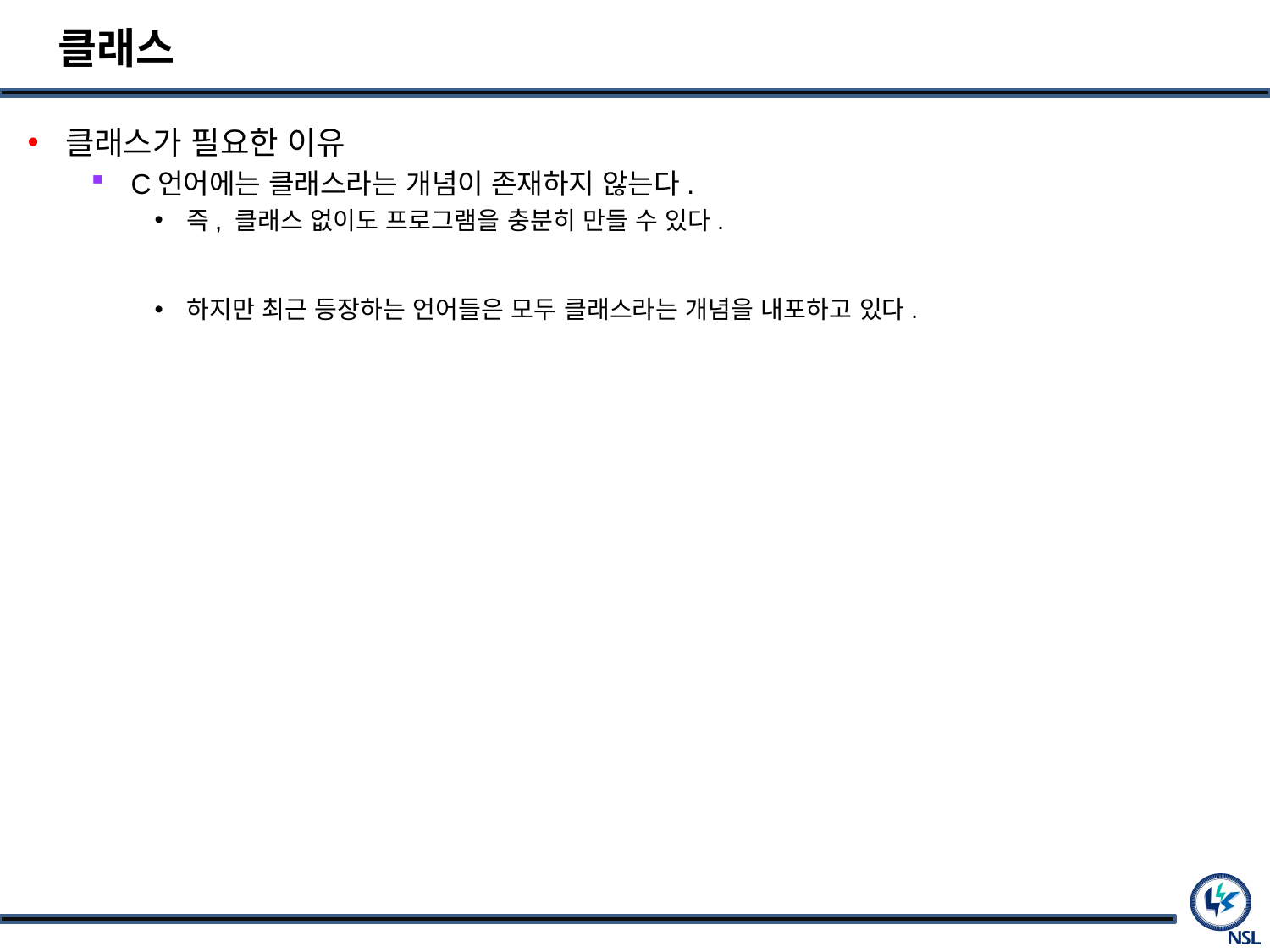

# 클래스
클래스가 필요한 이유
C언어에는 클래스라는 개념이 존재하지 않는다.
즉, 클래스 없이도 프로그램을 충분히 만들 수 있다.

하지만 최근 등장하는 언어들은 모두 클래스라는 개념을 내포하고 있다.